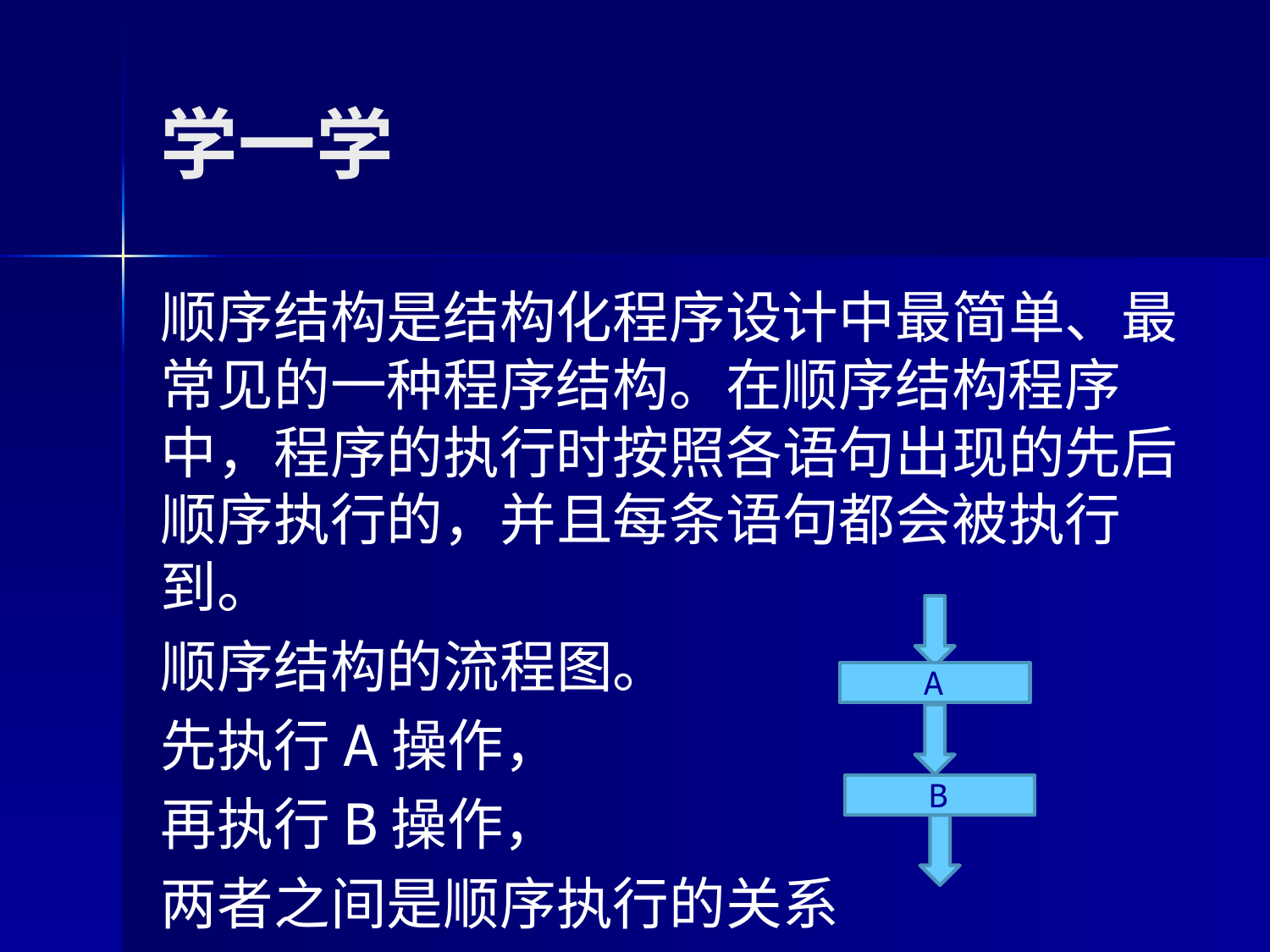

# 学一学
顺序结构是结构化程序设计中最简单、最常见的一种程序结构。在顺序结构程序中，程序的执行时按照各语句出现的先后顺序执行的，并且每条语句都会被执行到。
顺序结构的流程图。
先执行A操作，
再执行B操作，
两者之间是顺序执行的关系

A

B